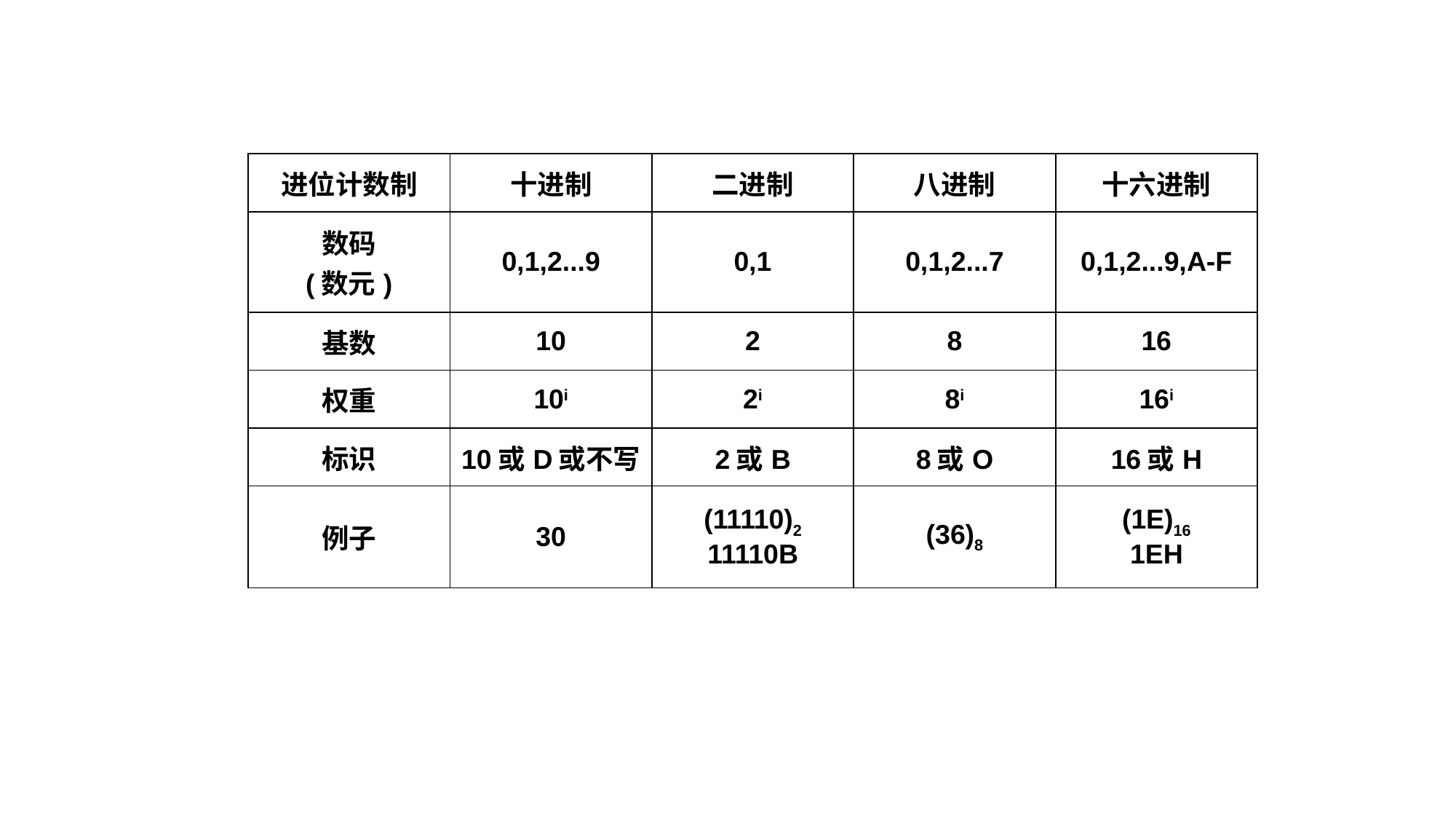

| 进位计数制 | 十进制 | 二进制 | 八进制 | 十六进制 |
| --- | --- | --- | --- | --- |
| 数码 (数元) | 0,1,2...9 | 0,1 | 0,1,2...7 | 0,1,2...9,A-F |
| 基数 | 10 | 2 | 8 | 16 |
| 权重 | 10i | 2i | 8i | 16i |
| 标识 | 10或D或不写 | 2或B | 8或O | 16或H |
| 例子 | 30 | (11110)2 11110B | (36)8 | (1E)16 1EH |